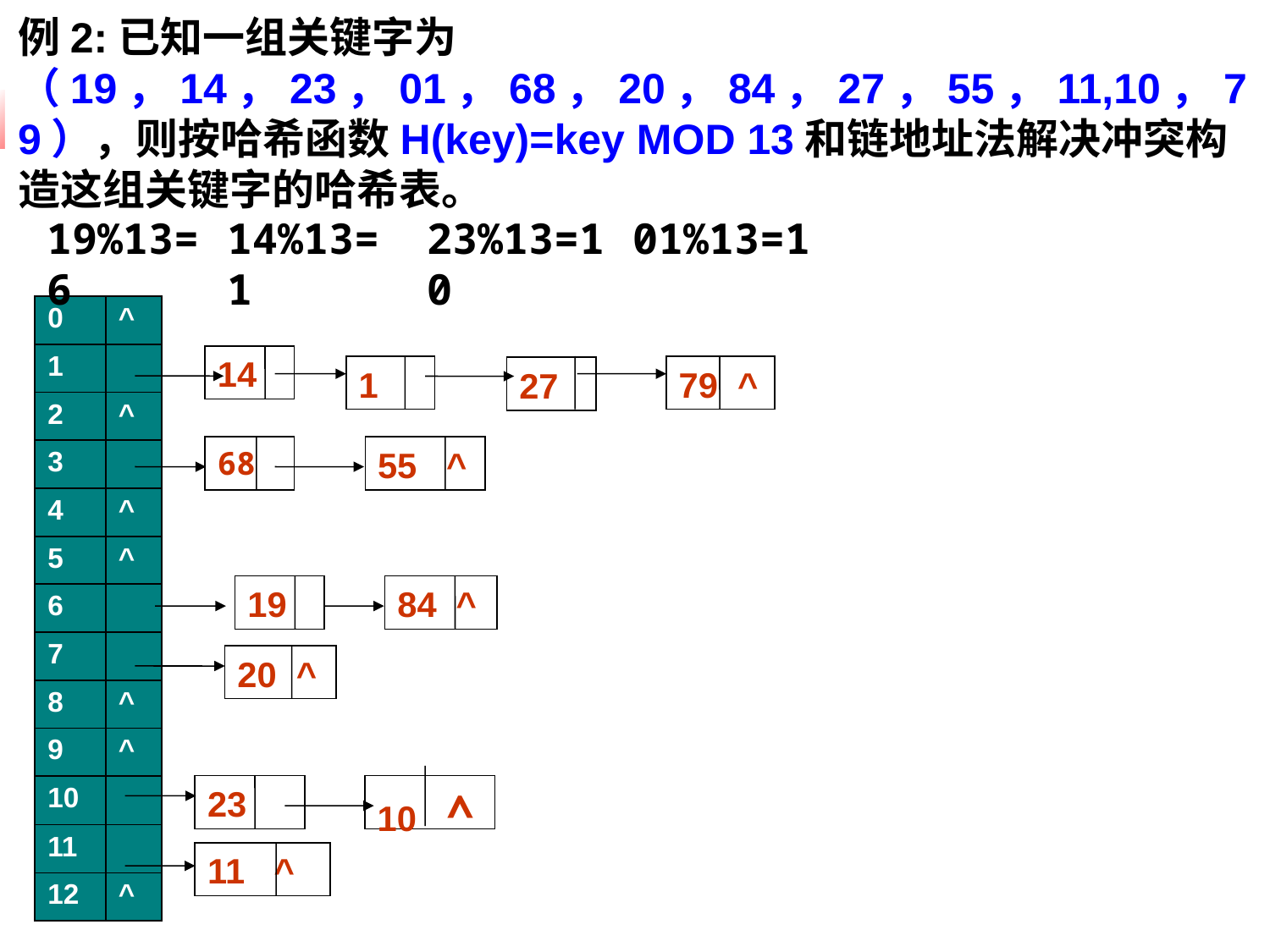

# 例2:已知一组关键字为（19，14，23，01，68，20，84，27，55，11,10，79），则按哈希函数H(key)=key MOD 13和链地址法解决冲突构造这组关键字的哈希表。

19%13=6
14%13=1
23%13=10
01%13=1
| 0 | ^ |
| --- | --- |
| 1 |  |
| 2 | ^ |
| 3 |  |
| 4 | ^ |
| 5 | ^ |
| 6 |  |
| 7 |  |
| 8 | ^ |
| 9 | ^ |
| 10 |  |
| 11 |  |
| 12 | ^ |
14

1
79  ^

27

68
55   ^

19

84  ^

20  ^

23

10   ^

11   ^